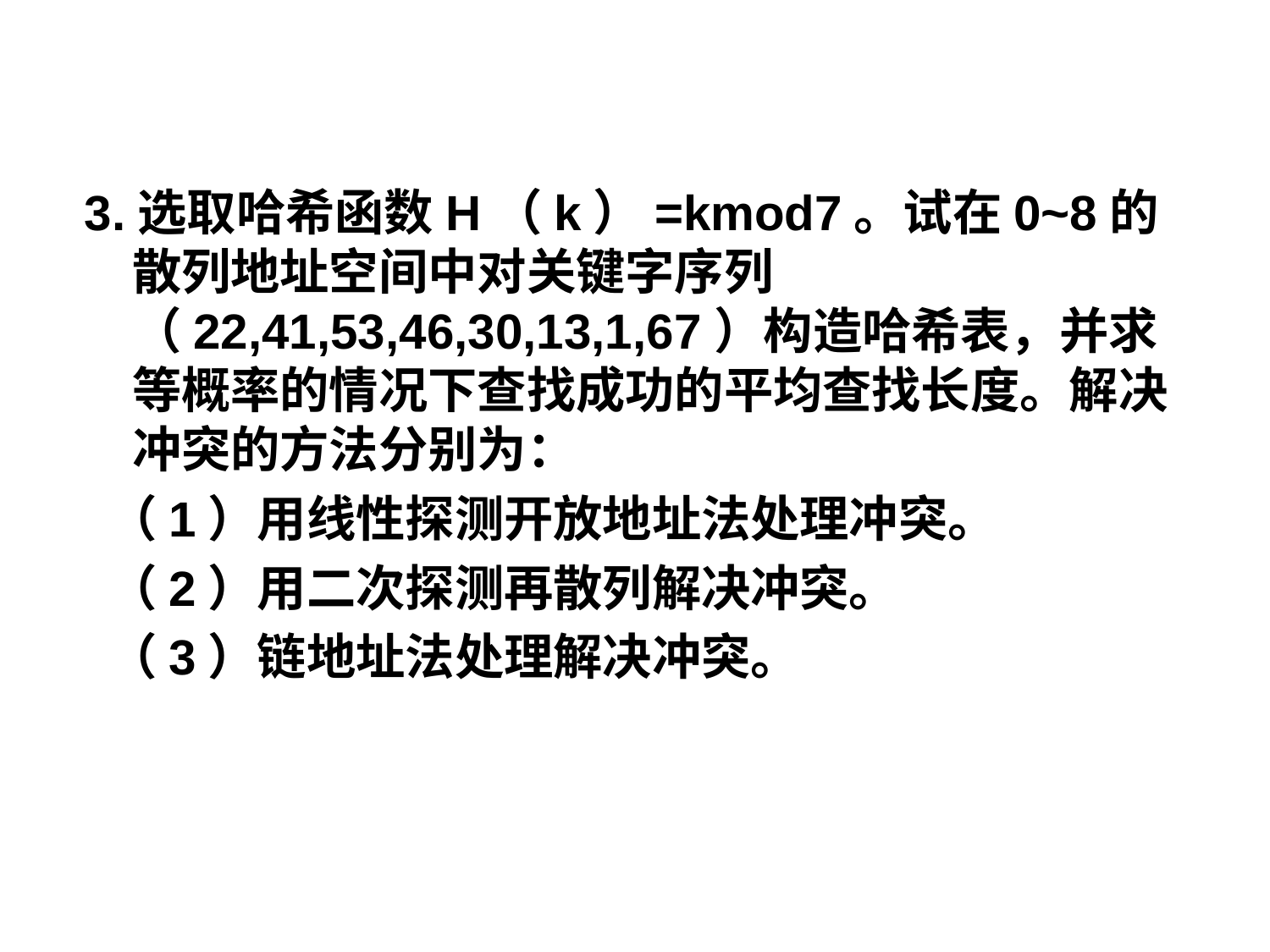

3.选取哈希函数H（k）=kmod7。试在0~8的散列地址空间中对关键字序列（22,41,53,46,30,13,1,67）构造哈希表，并求等概率的情况下查找成功的平均查找长度。解决冲突的方法分别为：
 （1）用线性探测开放地址法处理冲突。
 （2）用二次探测再散列解决冲突。
 （3）链地址法处理解决冲突。